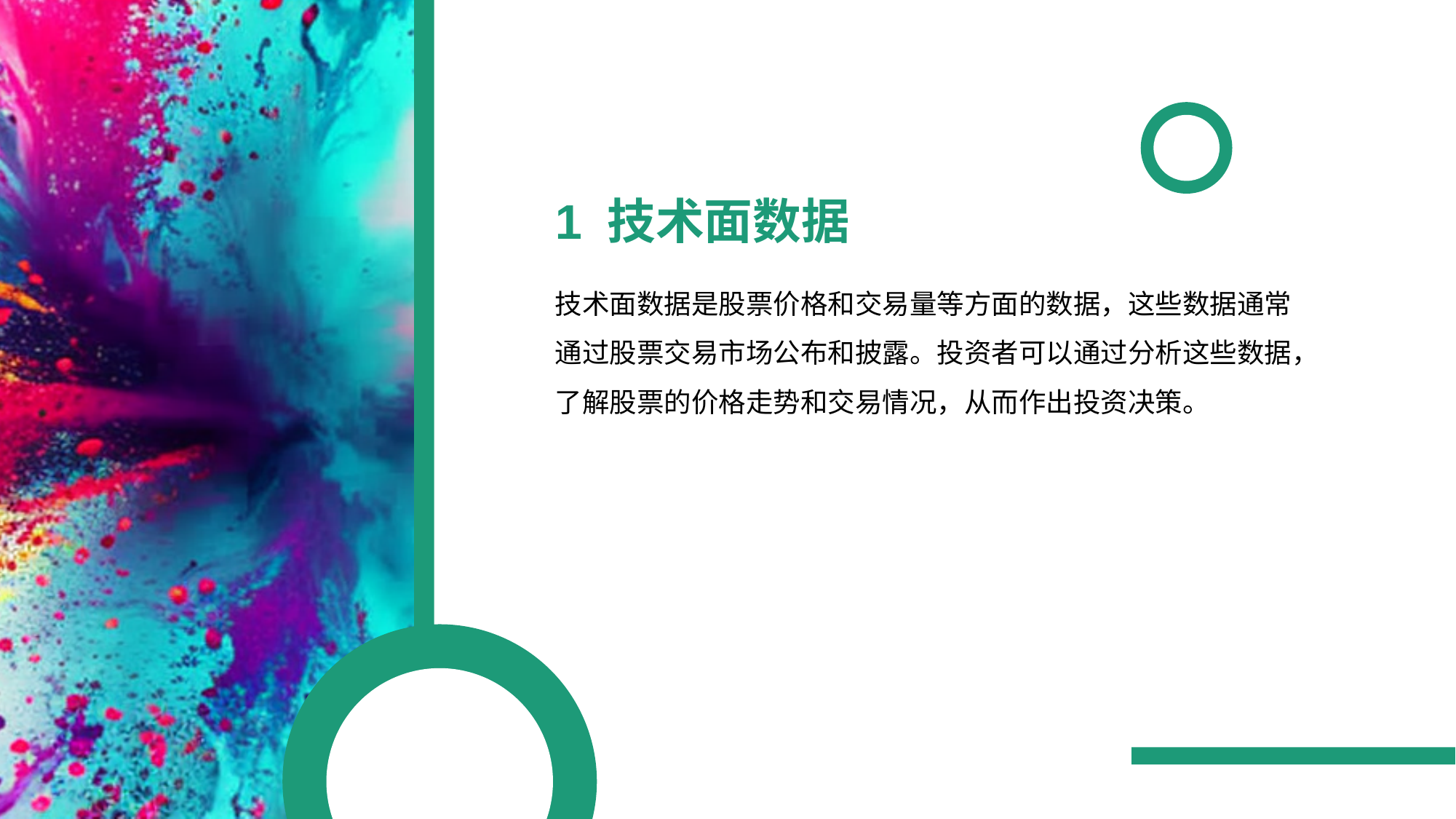

1 技术面数据
技术面数据是股票价格和交易量等方面的数据，这些数据通常通过股票交易市场公布和披露。投资者可以通过分析这些数据，了解股票的价格走势和交易情况，从而作出投资决策。